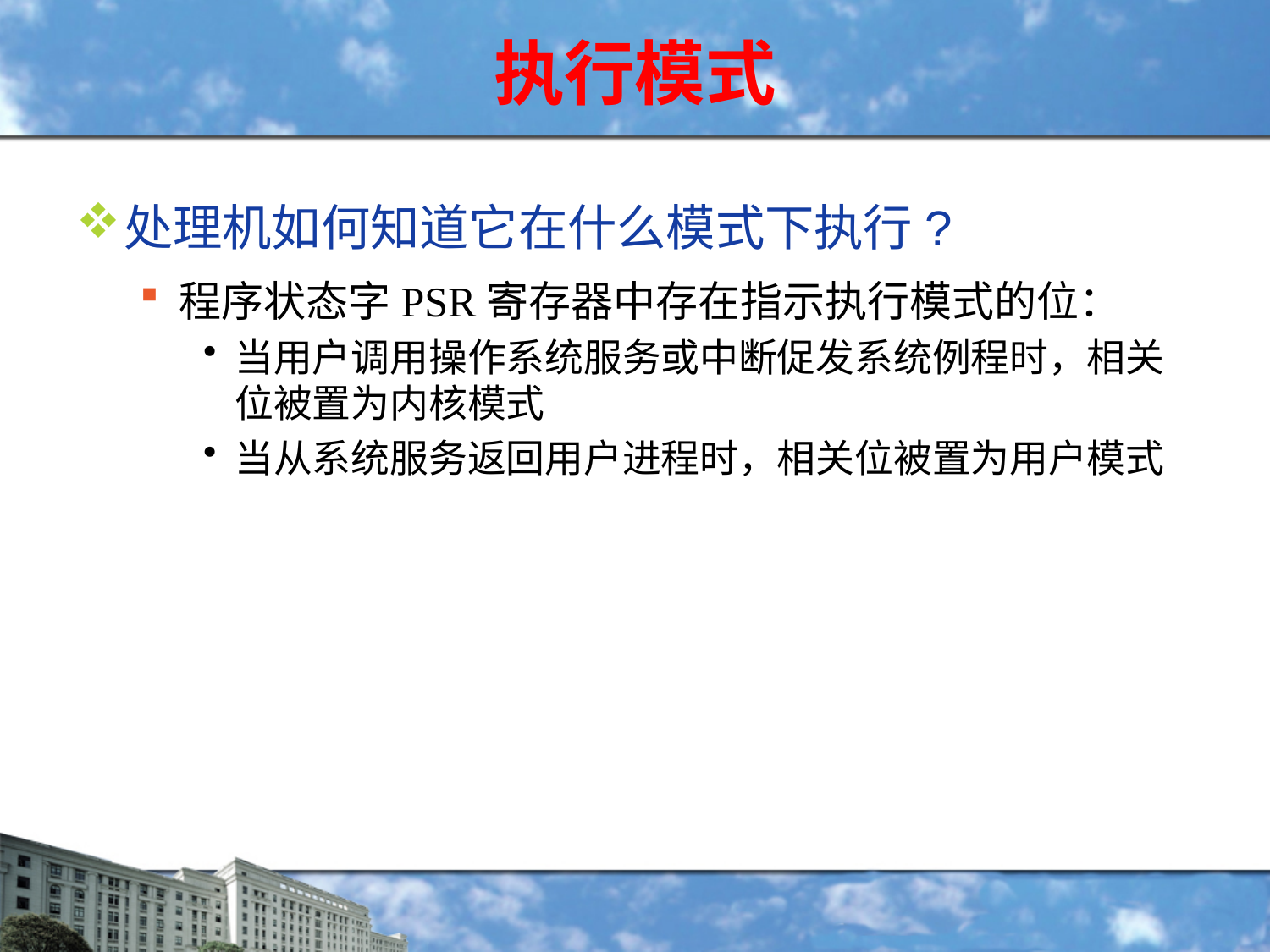

# 执行模式
处理机如何知道它在什么模式下执行?
程序状态字PSR寄存器中存在指示执行模式的位：
当用户调用操作系统服务或中断促发系统例程时，相关位被置为内核模式
当从系统服务返回用户进程时，相关位被置为用户模式